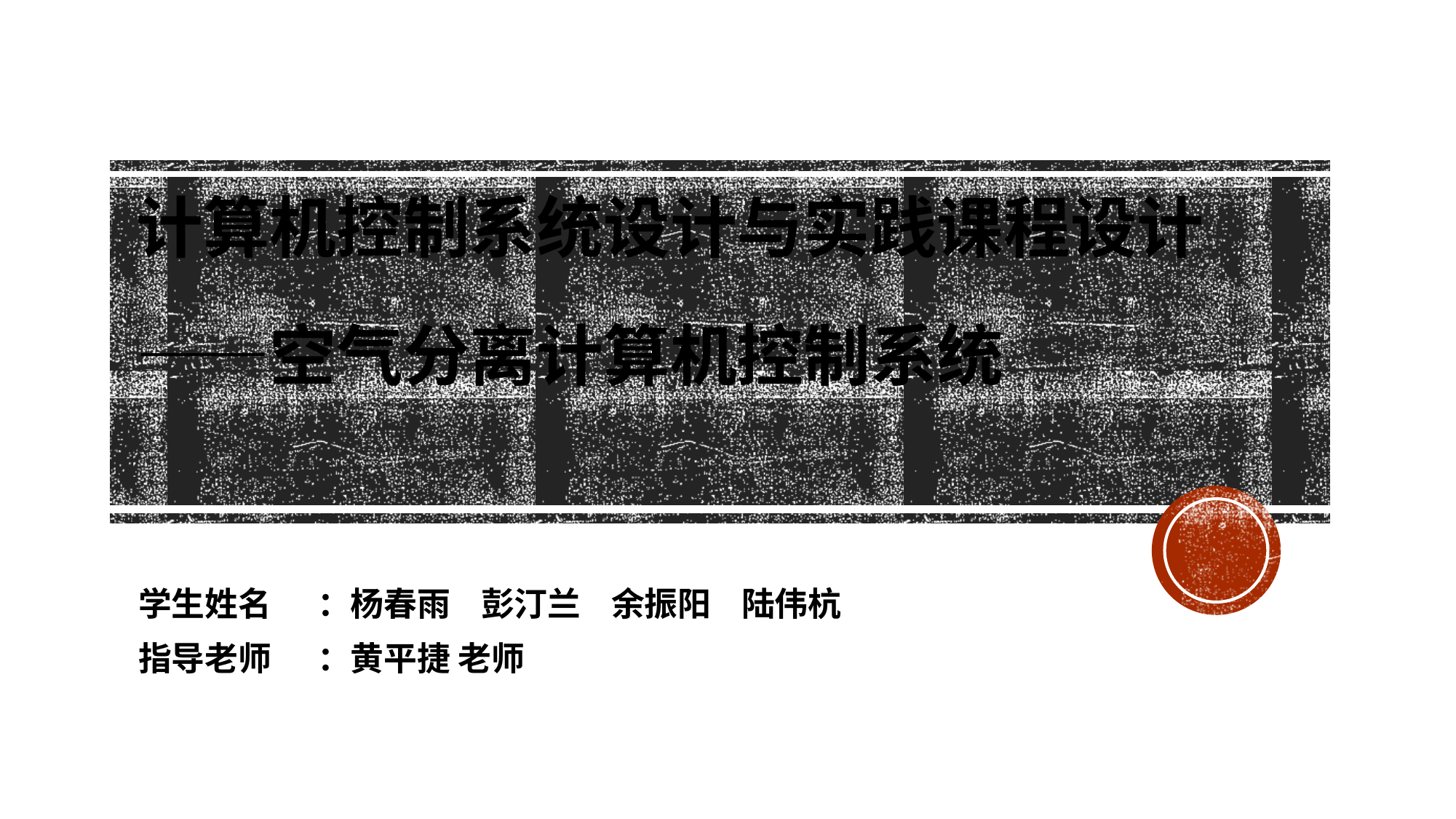

# 计算机控制系统设计与实践课程设计 ——空气分离计算机控制系统

学生姓名      ：杨春雨    彭汀兰    余振阳    陆伟杭
指导老师      ：黄平捷 老师